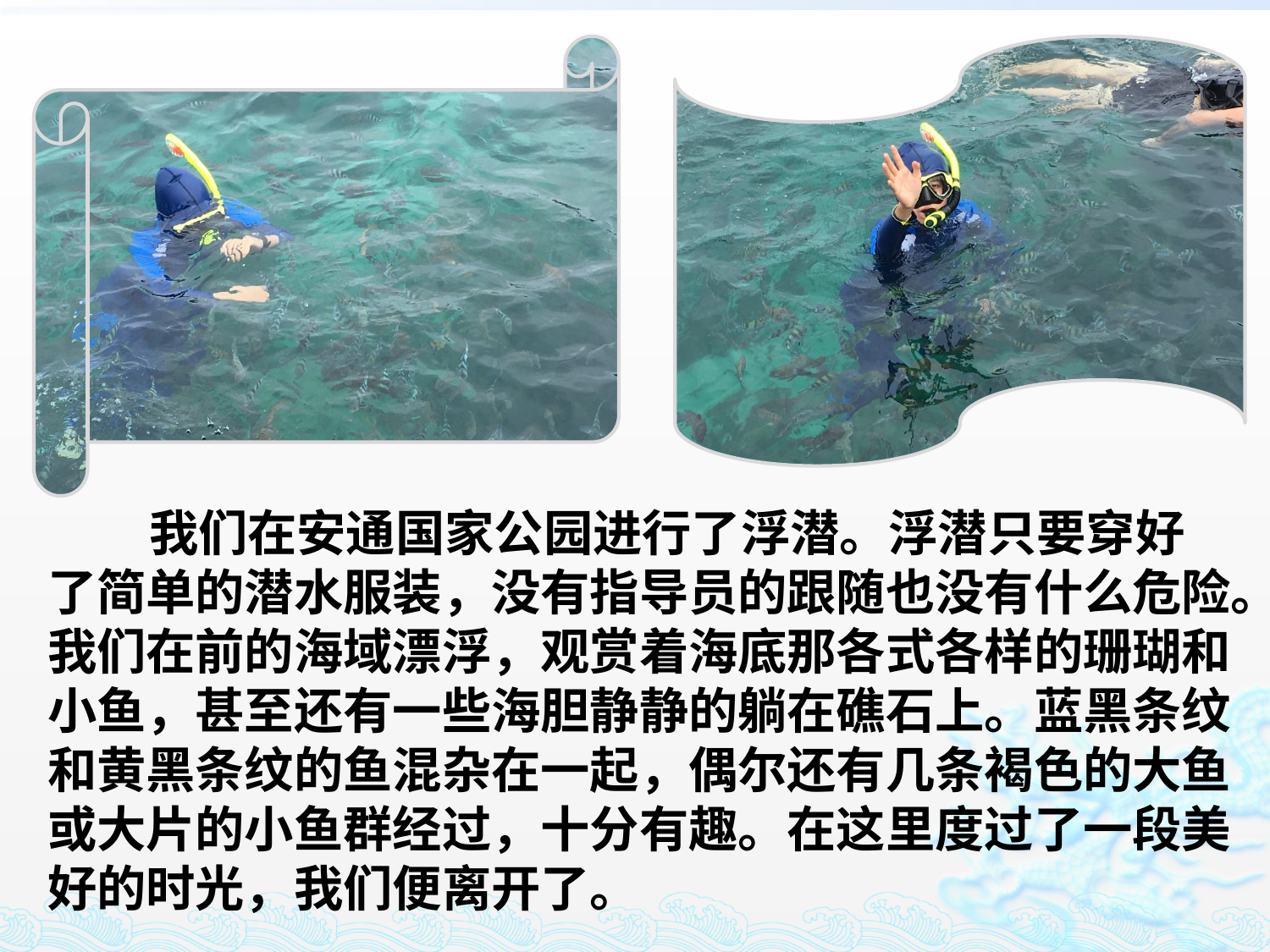

我们在安通国家公园进行了浮潜。浮潜只要穿好了简单的潜水服装，没有指导员的跟随也没有什么危险。我们在前的海域漂浮，观赏着海底那各式各样的珊瑚和小鱼，甚至还有一些海胆静静的躺在礁石上。蓝黑条纹和黄黑条纹的鱼混杂在一起，偶尔还有几条褐色的大鱼或大片的小鱼群经过，十分有趣。在这里度过了一段美好的时光，我们便离开了。